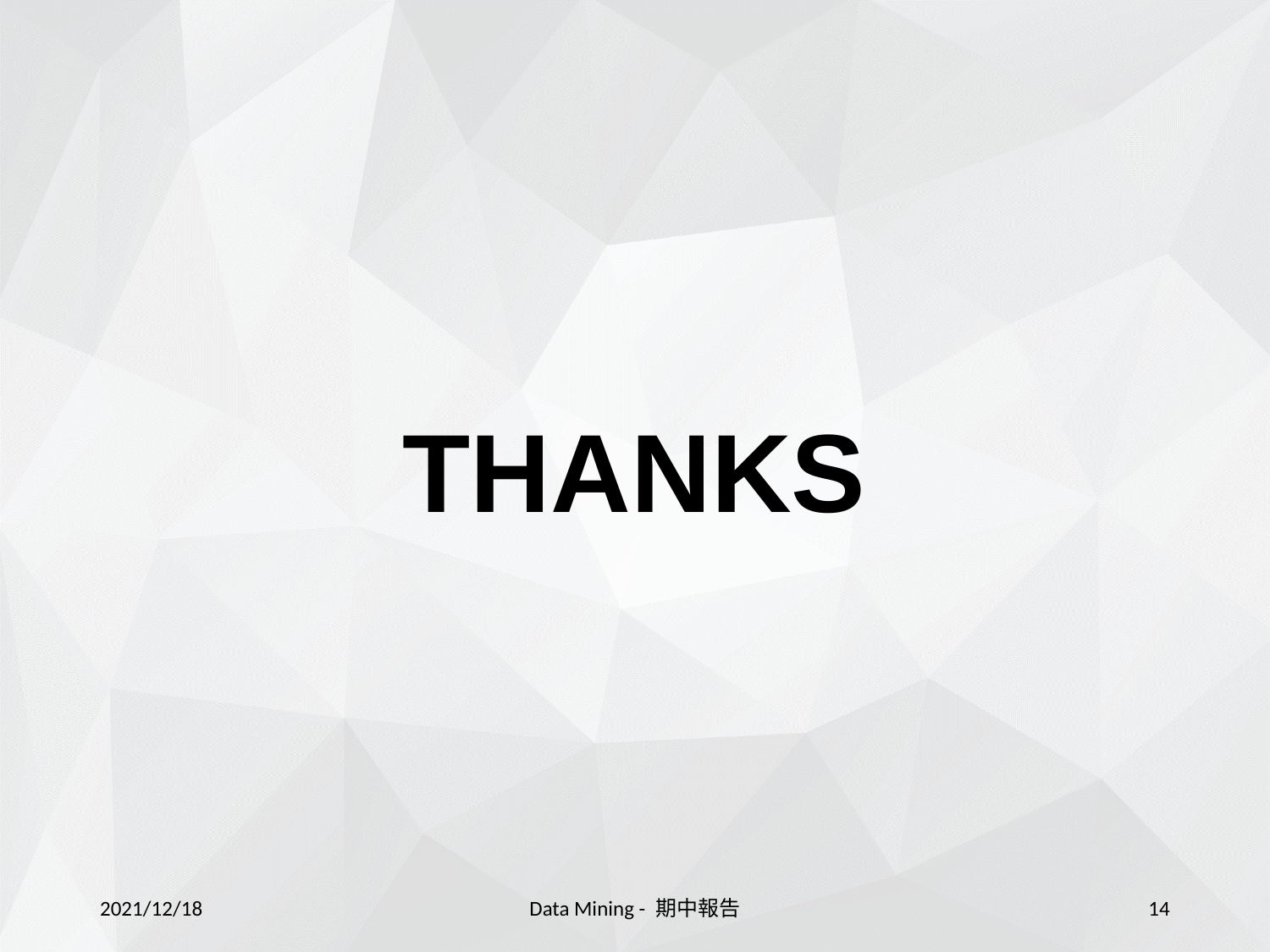

# THANKS
2021/12/18
Data Mining - 期中報告
14